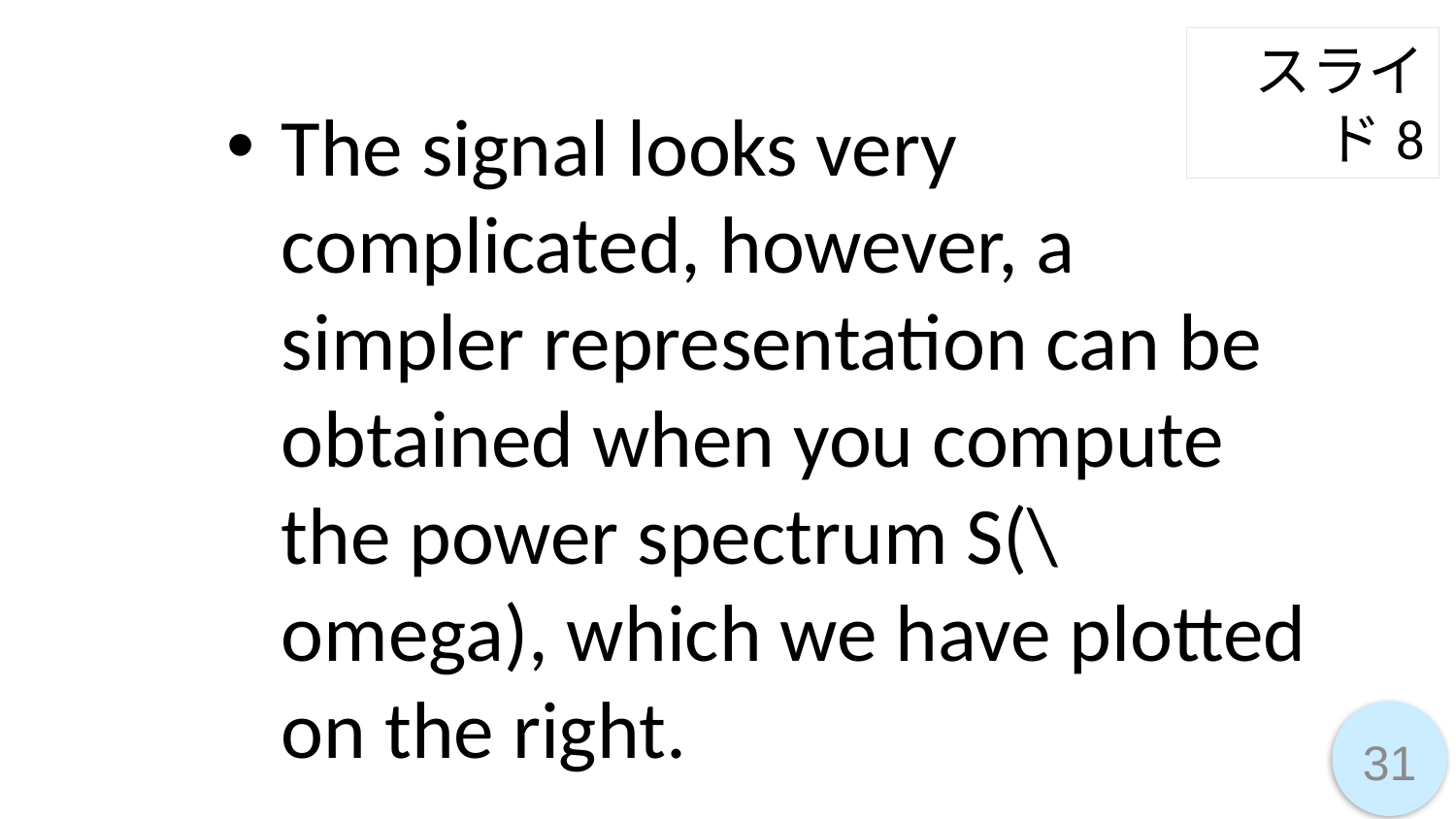

スライド8
The signal looks very complicated, however, a simpler representation can be obtained when you compute the power spectrum S(\omega), which we have plotted on the right.
31